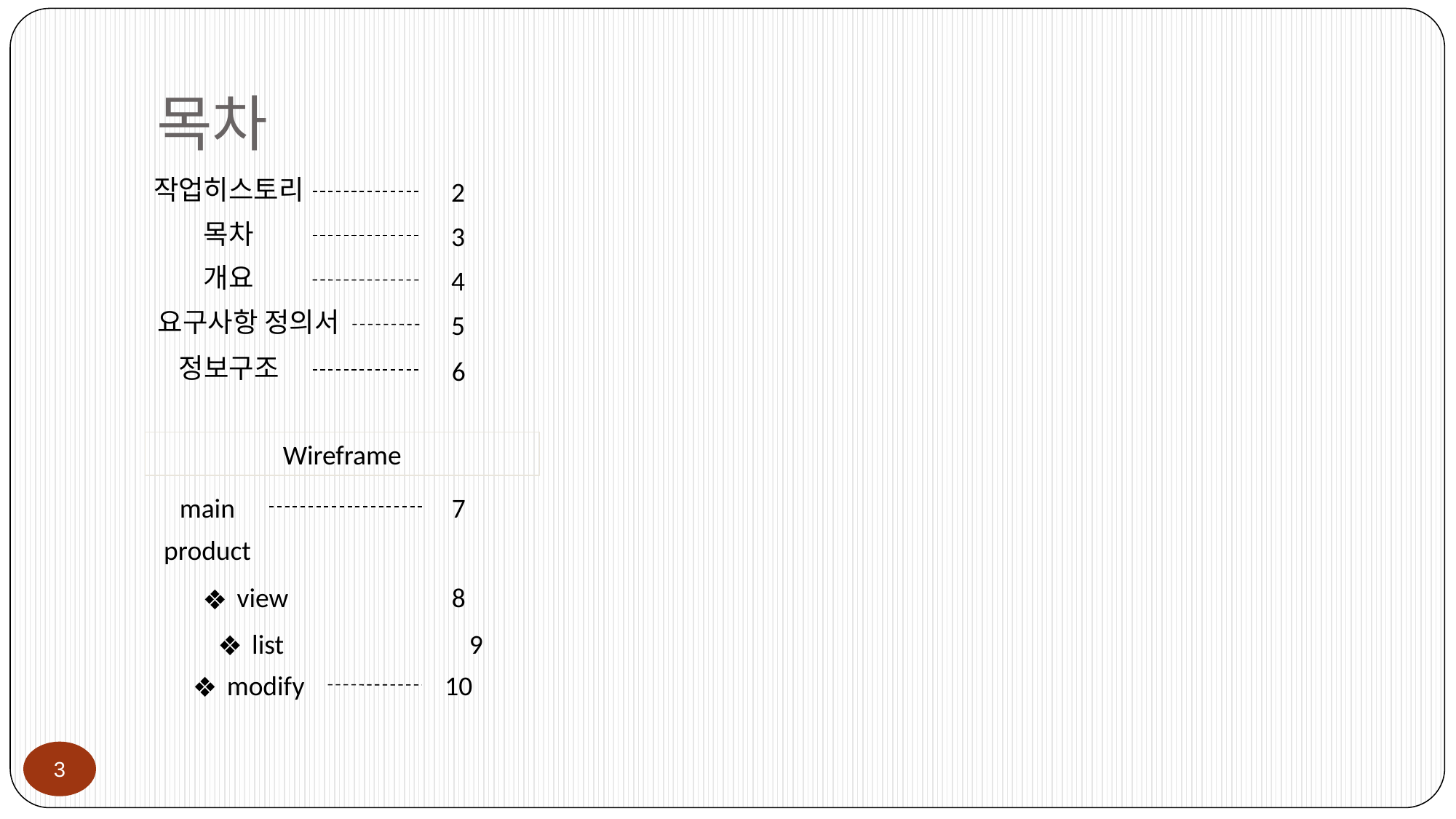

# 목차
작업히스토리
2
목차
3
개요
4
요구사항 정의서
5
정보구조
6
Wireframe
main
7
product
view
8
list
9
modify
10
3